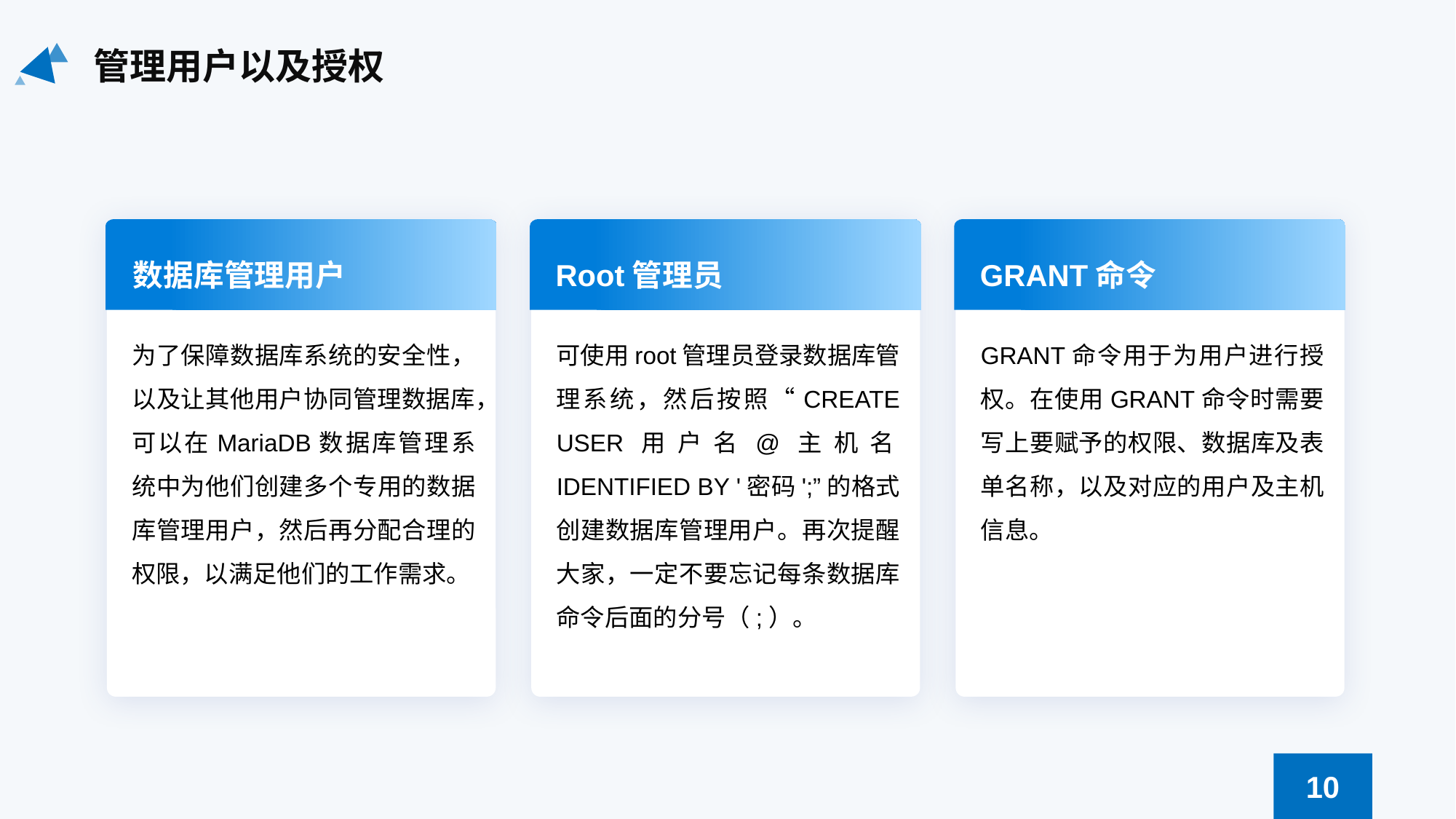

管理用户以及授权

数据库管理用户
为了保障数据库系统的安全性，以及让其他用户协同管理数据库，可以在MariaDB数据库管理系统中为他们创建多个专用的数据库管理用户，然后再分配合理的权限，以满足他们的工作需求。

Root管理员
可使用root管理员登录数据库管理系统，然后按照“CREATE USER用户名@主机名IDENTIFIED BY '密码';”的格式创建数据库管理用户。再次提醒大家，一定不要忘记每条数据库命令后面的分号（;）。

GRANT命令
GRANT命令用于为用户进行授权。在使用GRANT命令时需要写上要赋予的权限、数据库及表单名称，以及对应的用户及主机信息。

10